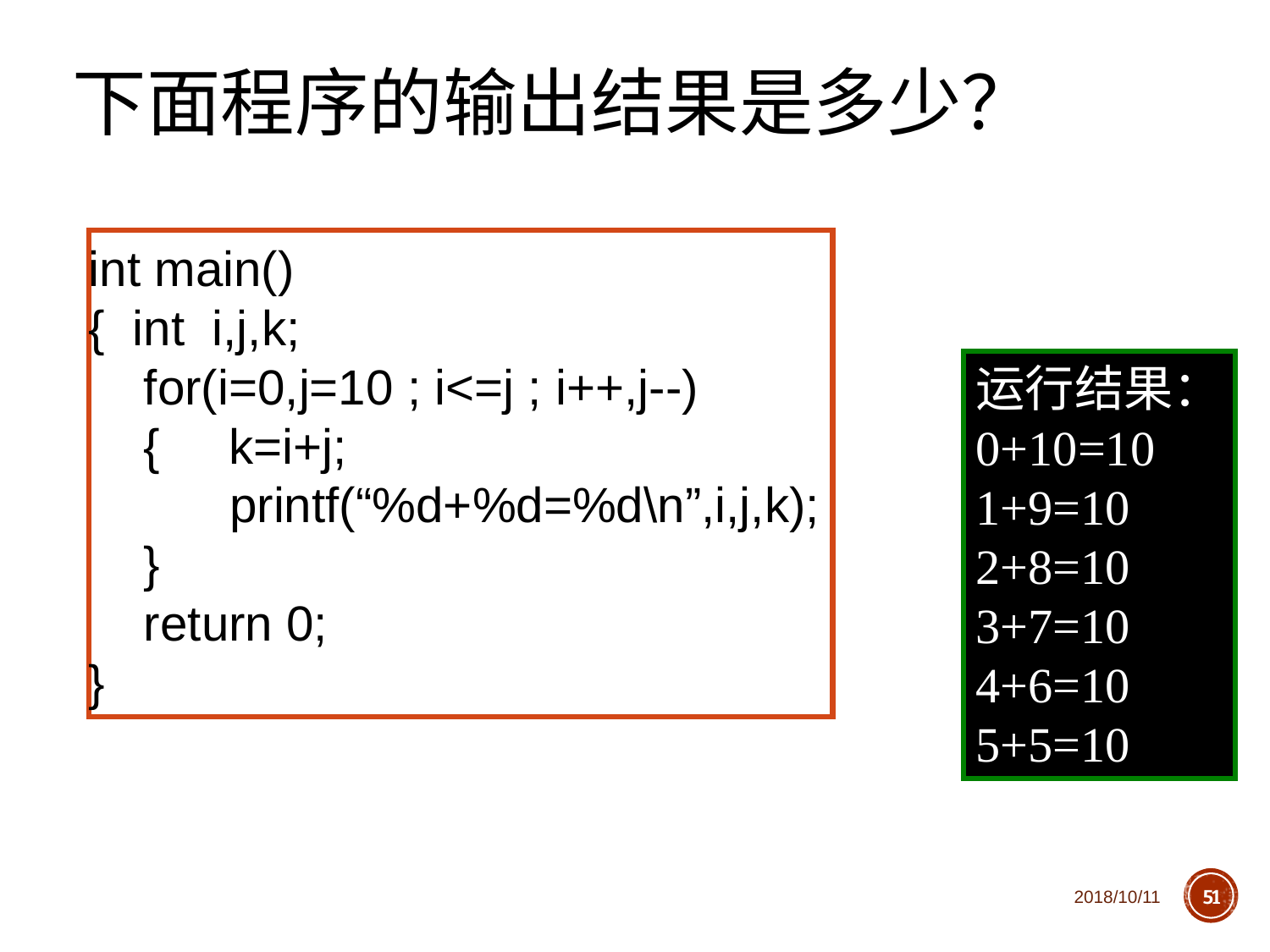

# 下面程序的输出结果是多少？
int main()
{  int  i,j,k;
    for(i=0,j=10 ; i<=j ; i++,j--)
    {     k=i+j;
	 printf(“%d+%d=%d\n”,i,j,k);
    }
    return 0;
}
运行结果：
0+10=10
1+9=10
2+8=10
3+7=10
4+6=10
5+5=10
2018/10/11
51